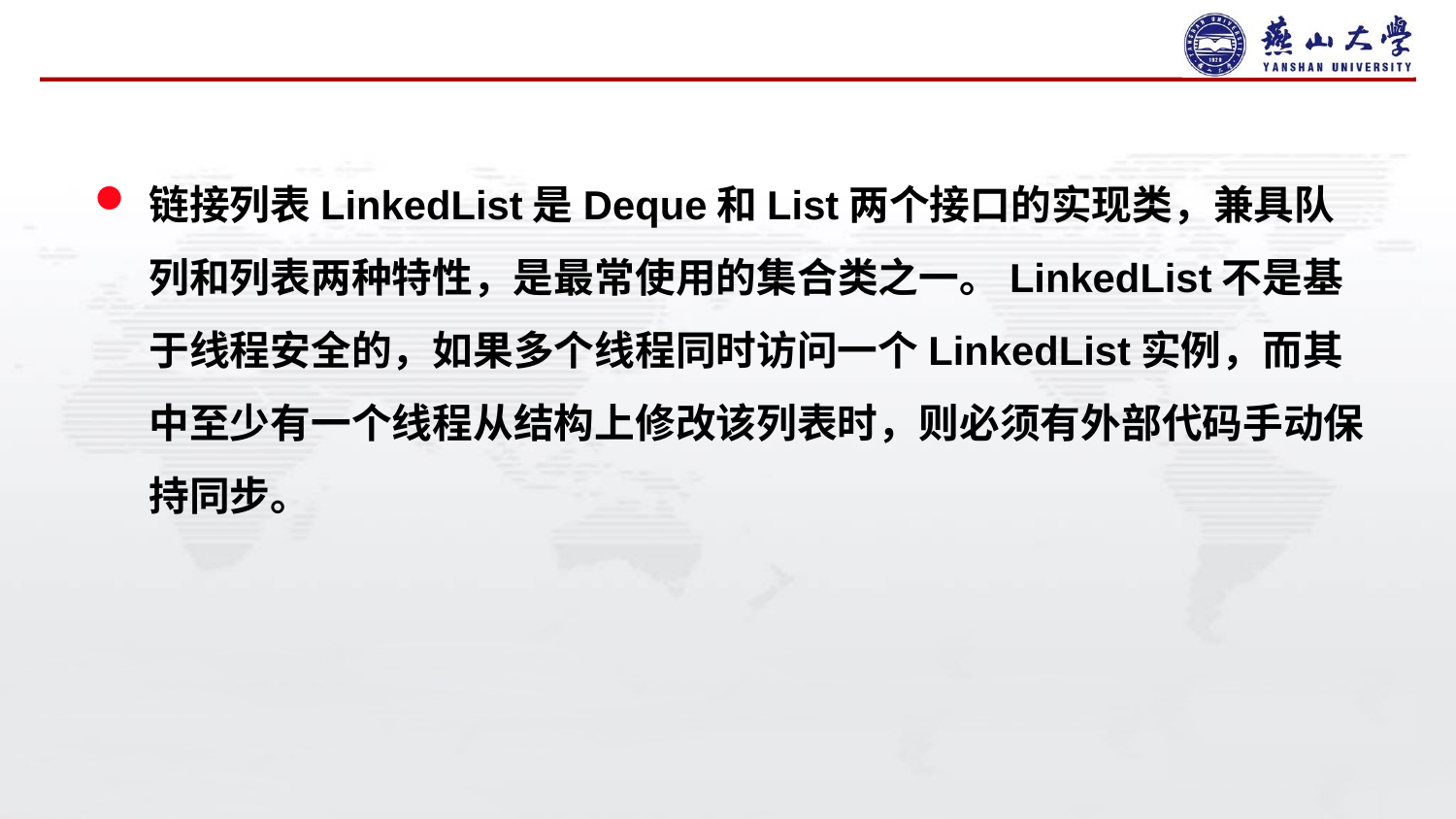

#
链接列表LinkedList是Deque和List两个接口的实现类，兼具队列和列表两种特性，是最常使用的集合类之一。LinkedList不是基于线程安全的，如果多个线程同时访问一个LinkedList实例，而其中至少有一个线程从结构上修改该列表时，则必须有外部代码手动保持同步。